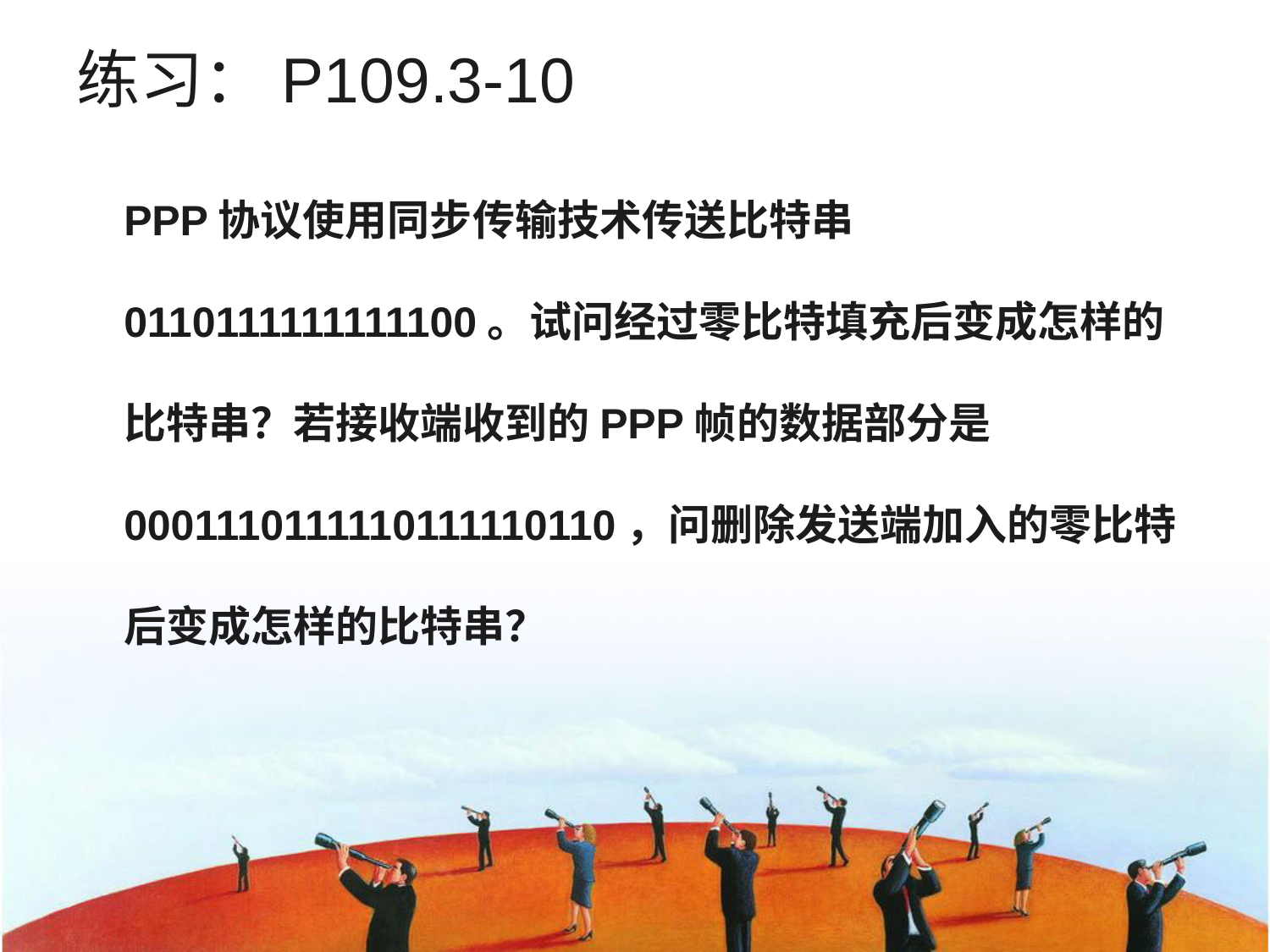

# 练习：P109.3-10
PPP协议使用同步传输技术传送比特串0110111111111100。试问经过零比特填充后变成怎样的比特串？若接收端收到的PPP帧的数据部分是0001110111110111110110，问删除发送端加入的零比特后变成怎样的比特串？